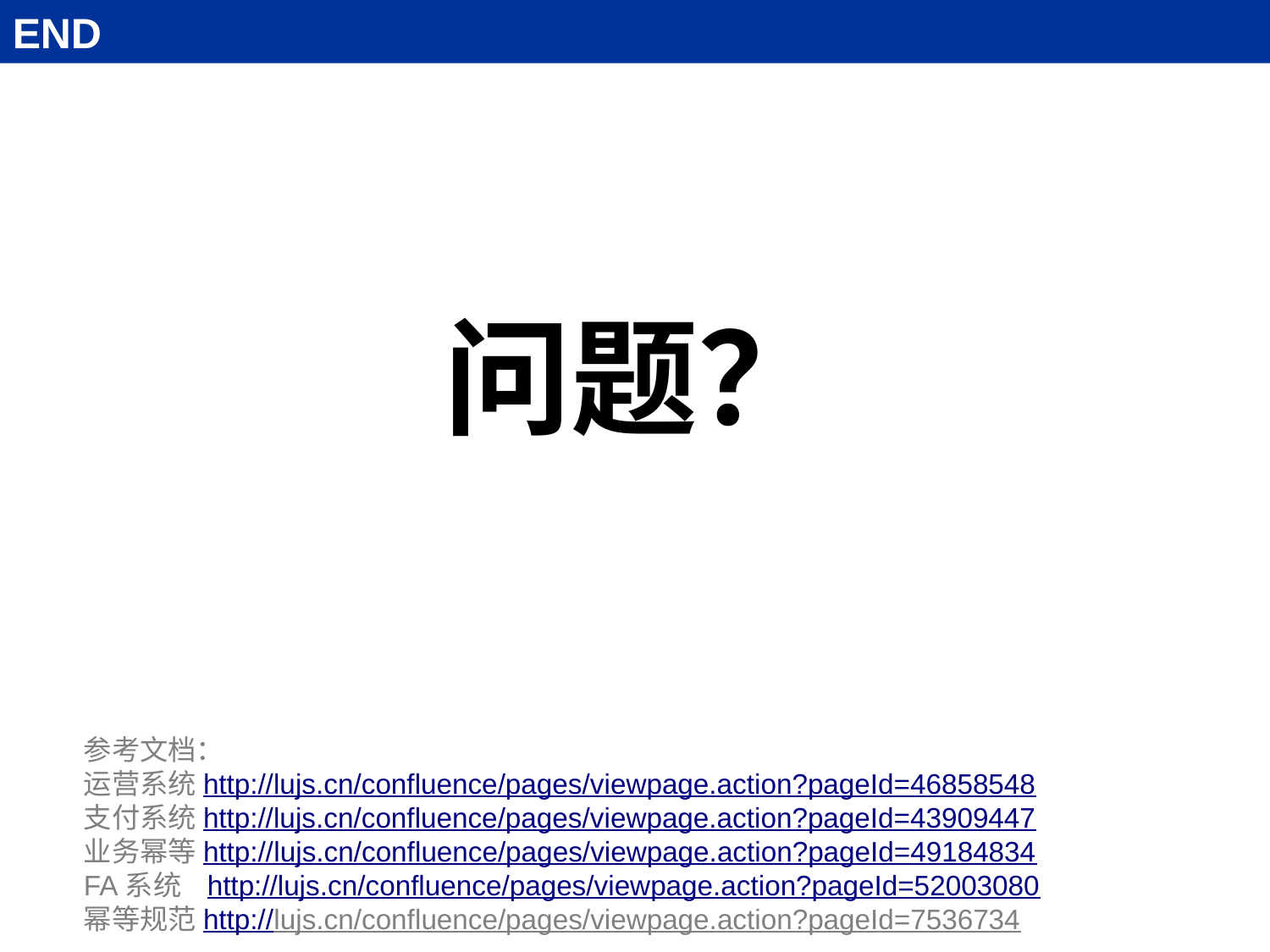

END
问题？
参考文档：
运营系统http://lujs.cn/confluence/pages/viewpage.action?pageId=46858548
支付系统http://lujs.cn/confluence/pages/viewpage.action?pageId=43909447
业务幂等http://lujs.cn/confluence/pages/viewpage.action?pageId=49184834
FA系统   http://lujs.cn/confluence/pages/viewpage.action?pageId=52003080
幂等规范http://lujs.cn/confluence/pages/viewpage.action?pageId=7536734